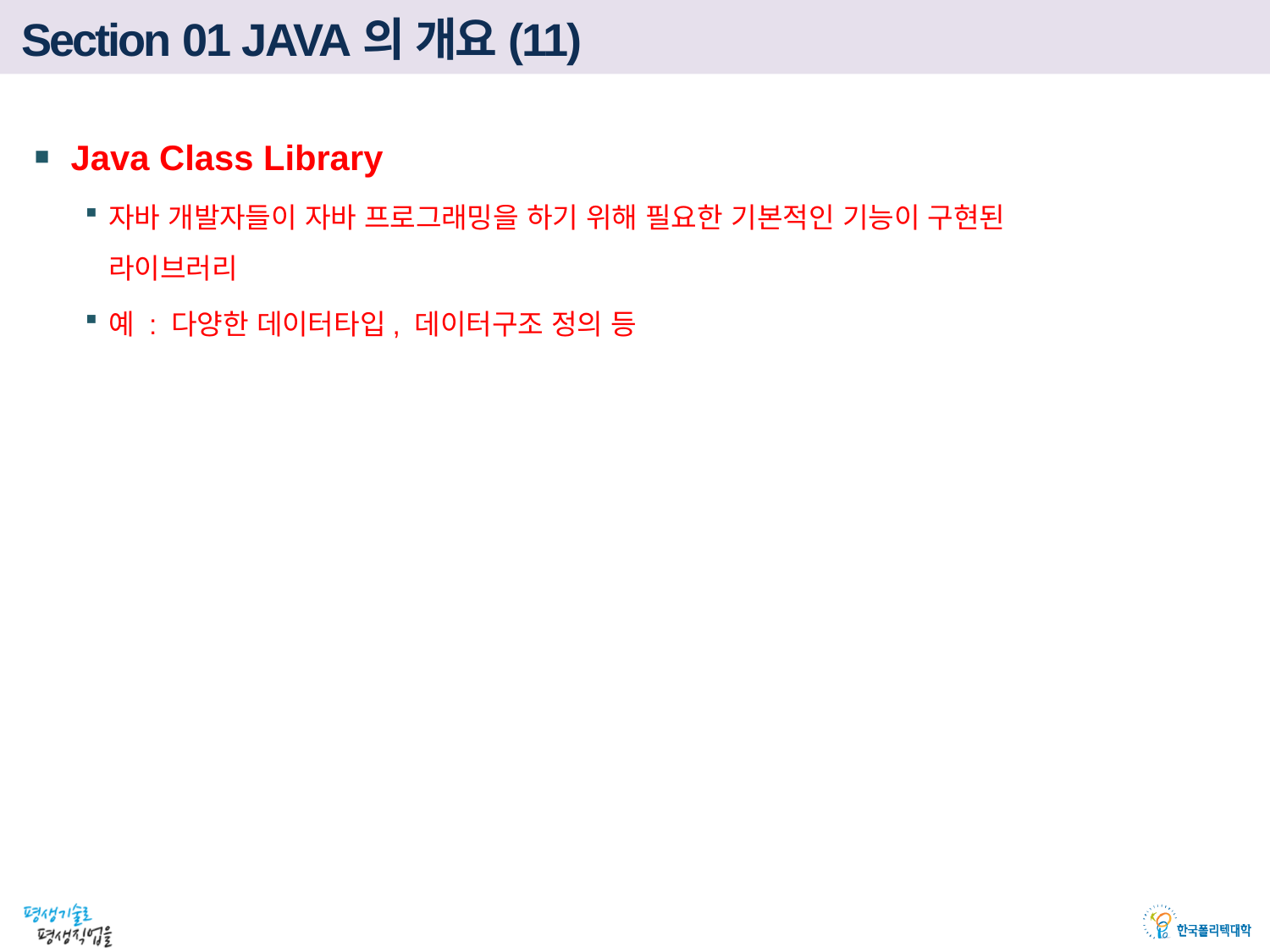

# Section 01 JAVA의 개요(11)
Java Class Library
자바 개발자들이 자바 프로그래밍을 하기 위해 필요한 기본적인 기능이 구현된
라이브러리
예 : 다양한 데이터타입, 데이터구조 정의 등